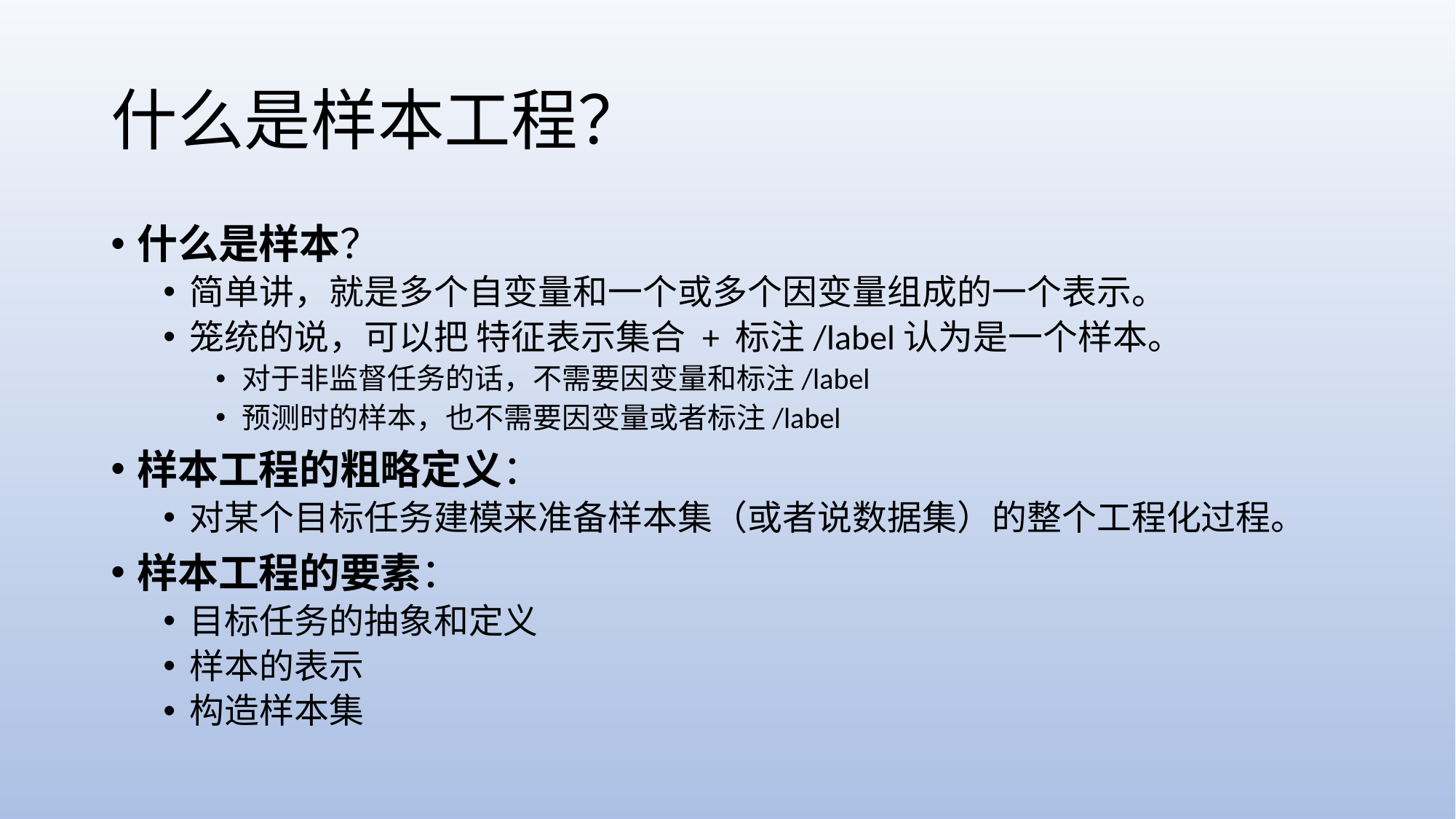

# 什么是样本工程？
什么是样本？
简单讲，就是多个自变量和一个或多个因变量组成的一个表示。
笼统的说，可以把 特征表示集合 + 标注/label认为是一个样本。
对于非监督任务的话，不需要因变量和标注/label
预测时的样本，也不需要因变量或者标注/label
样本工程的粗略定义：
对某个目标任务建模来准备样本集（或者说数据集）的整个工程化过程。
样本工程的要素：
目标任务的抽象和定义
样本的表示
构造样本集